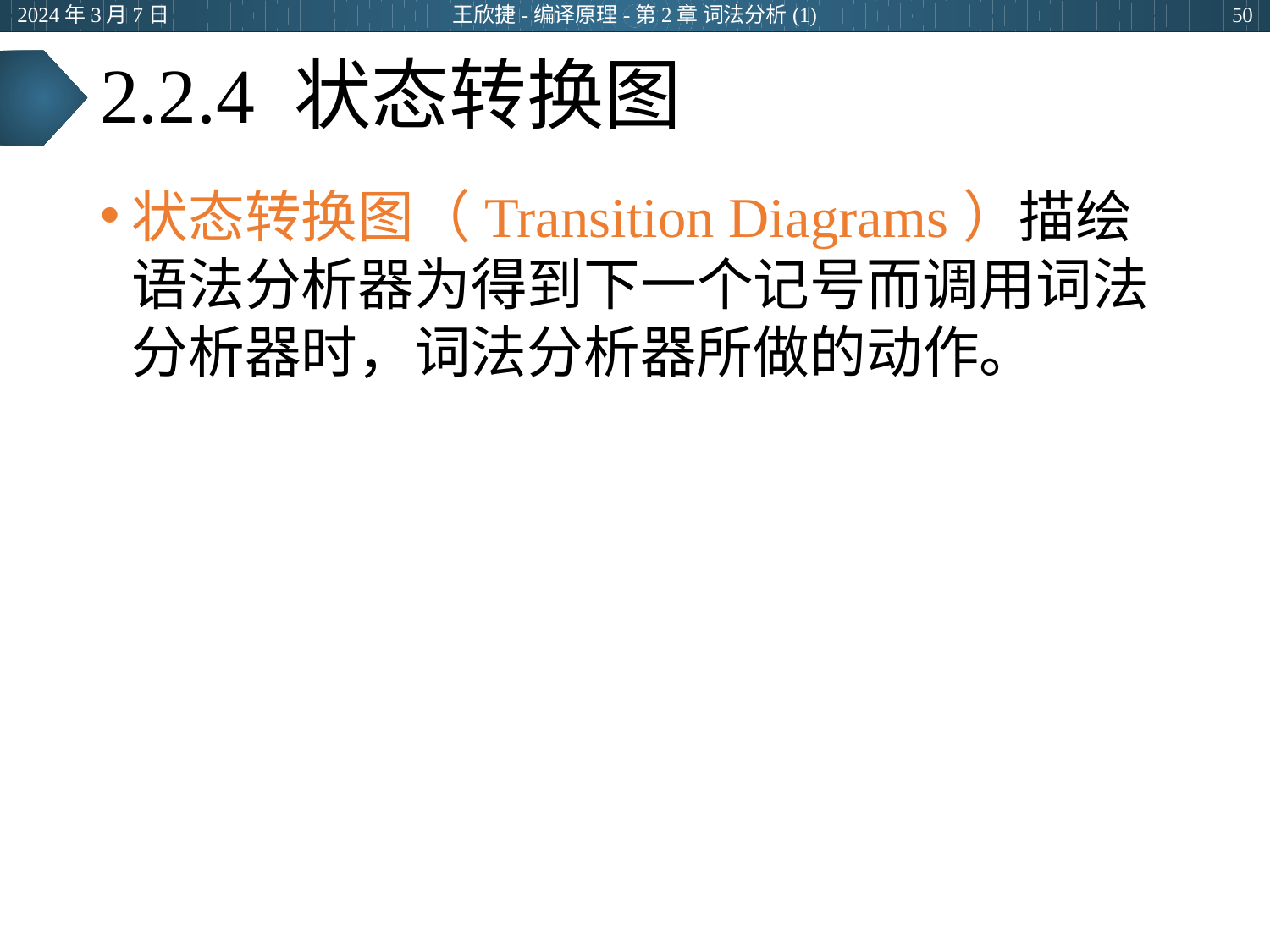

2024年3月7日
王欣捷-编译原理-第2章 词法分析(1)
50
# 2.2.4 状态转换图
状态转换图（Transition Diagrams）描绘语法分析器为得到下一个记号而调用词法分析器时，词法分析器所做的动作。